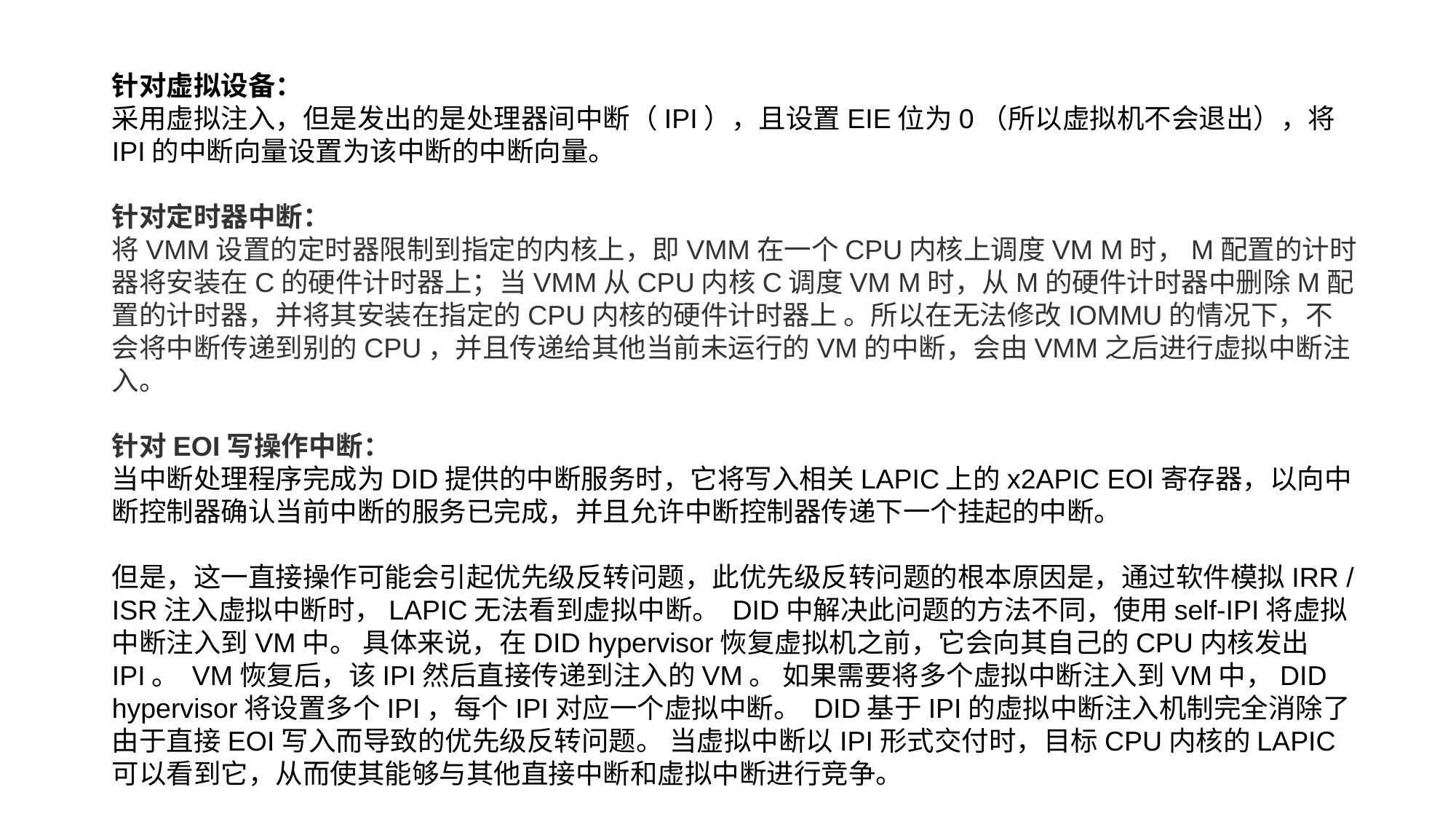

针对虚拟设备：
采用虚拟注入，但是发出的是处理器间中断（IPI），且设置EIE位为0（所以虚拟机不会退出），将IPI的中断向量设置为该中断的中断向量。

针对定时器中断：
将VMM设置的定时器限制到指定的内核上，即VMM在一个CPU内核上调度VM M时，M配置的计时器将安装在C的硬件计时器上；当VMM从CPU内核C调度VM M时，从M的硬件计时器中删除M配置的计时器，并将其安装在指定的CPU内核的硬件计时器上 。所以在无法修改IOMMU的情况下，不会将中断传递到别的CPU，并且传递给其他当前未运行的VM的中断，会由VMM之后进行虚拟中断注入。

针对EOI写操作中断：
当中断处理程序完成为DID提供的中断服务时，它将写入相关LAPIC上的x2APIC EOI寄存器，以向中断控制器确认当前中断的服务已完成，并且允许中断控制器传递下一个挂起的中断。

但是，这一直接操作可能会引起优先级反转问题，此优先级反转问题的根本原因是，通过软件模拟IRR / ISR注入虚拟中断时，LAPIC无法看到虚拟中断。 DID中解决此问题的方法不同，使用self-IPI将虚拟中断注入到VM中。 具体来说，在DID hypervisor恢复虚拟机之前，它会向其自己的CPU内核发出
IPI。 VM恢复后，该IPI然后直接传递到注入的VM。 如果需要将多个虚拟中断注入到VM中，DID hypervisor将设置多个IPI，每个IPI对应一个虚拟中断。 DID基于IPI的虚拟中断注入机制完全消除了由于直接EOI写入而导致的优先级反转问题。 当虚拟中断以IPI形式交付时，目标CPU内核的LAPIC可以看到它，从而使其能够与其他直接中断和虚拟中断进行竞争。